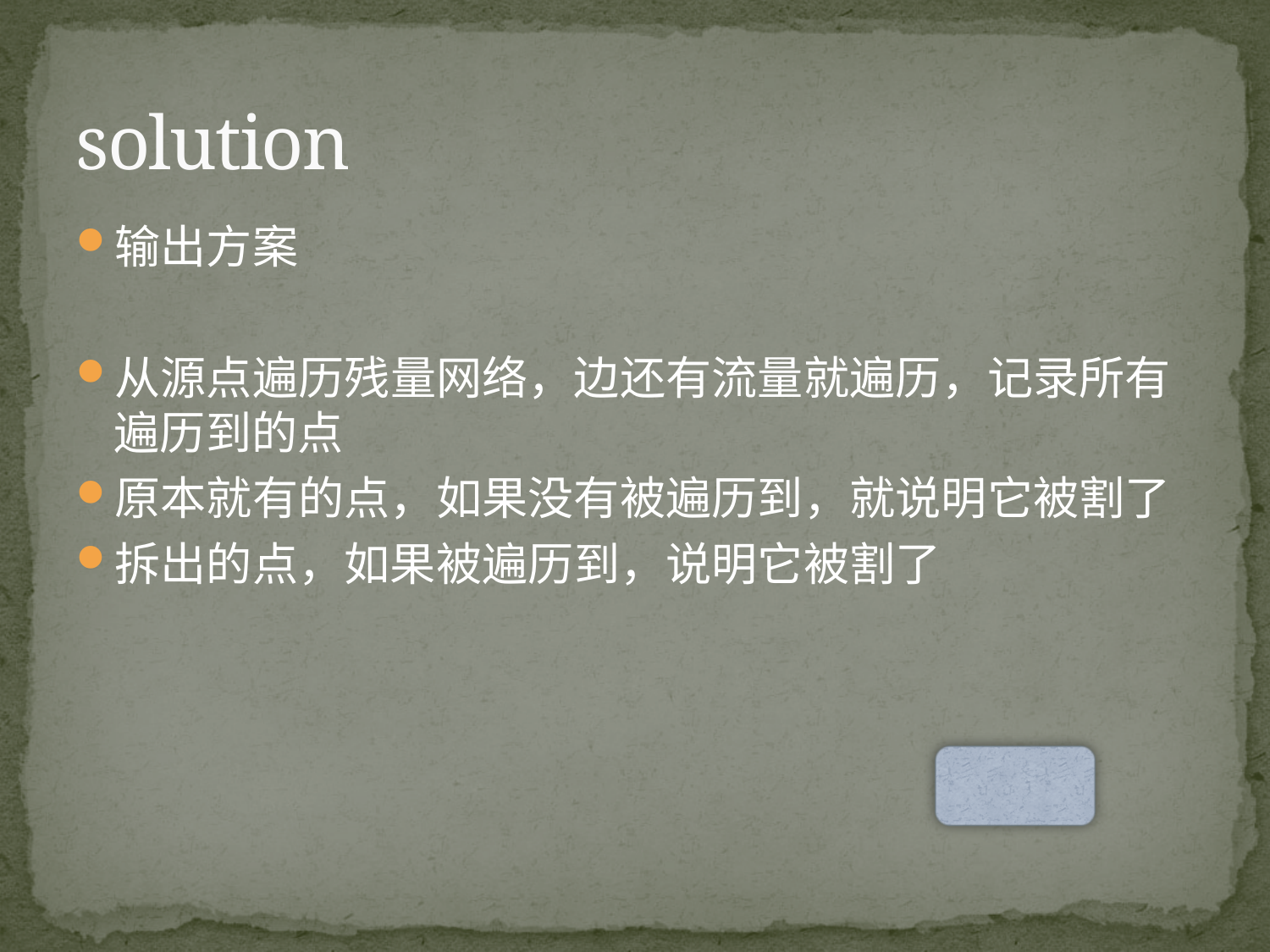

# solution
输出方案

从源点遍历残量网络，边还有流量就遍历，记录所有遍历到的点
原本就有的点，如果没有被遍历到，就说明它被割了
拆出的点，如果被遍历到，说明它被割了